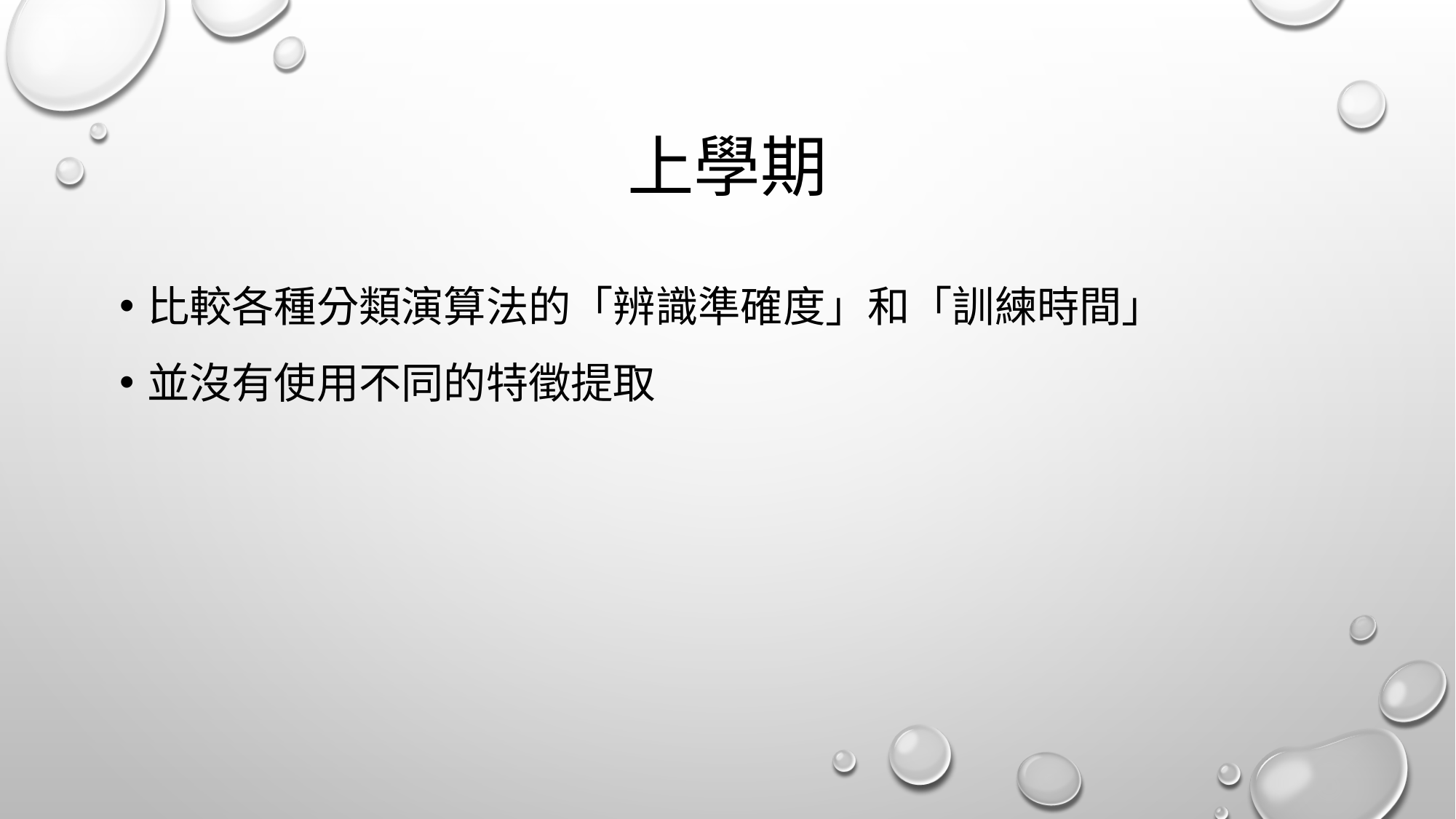

# 上學期
比較各種分類演算法的「辨識準確度」和「訓練時間」
並沒有使用不同的特徵提取